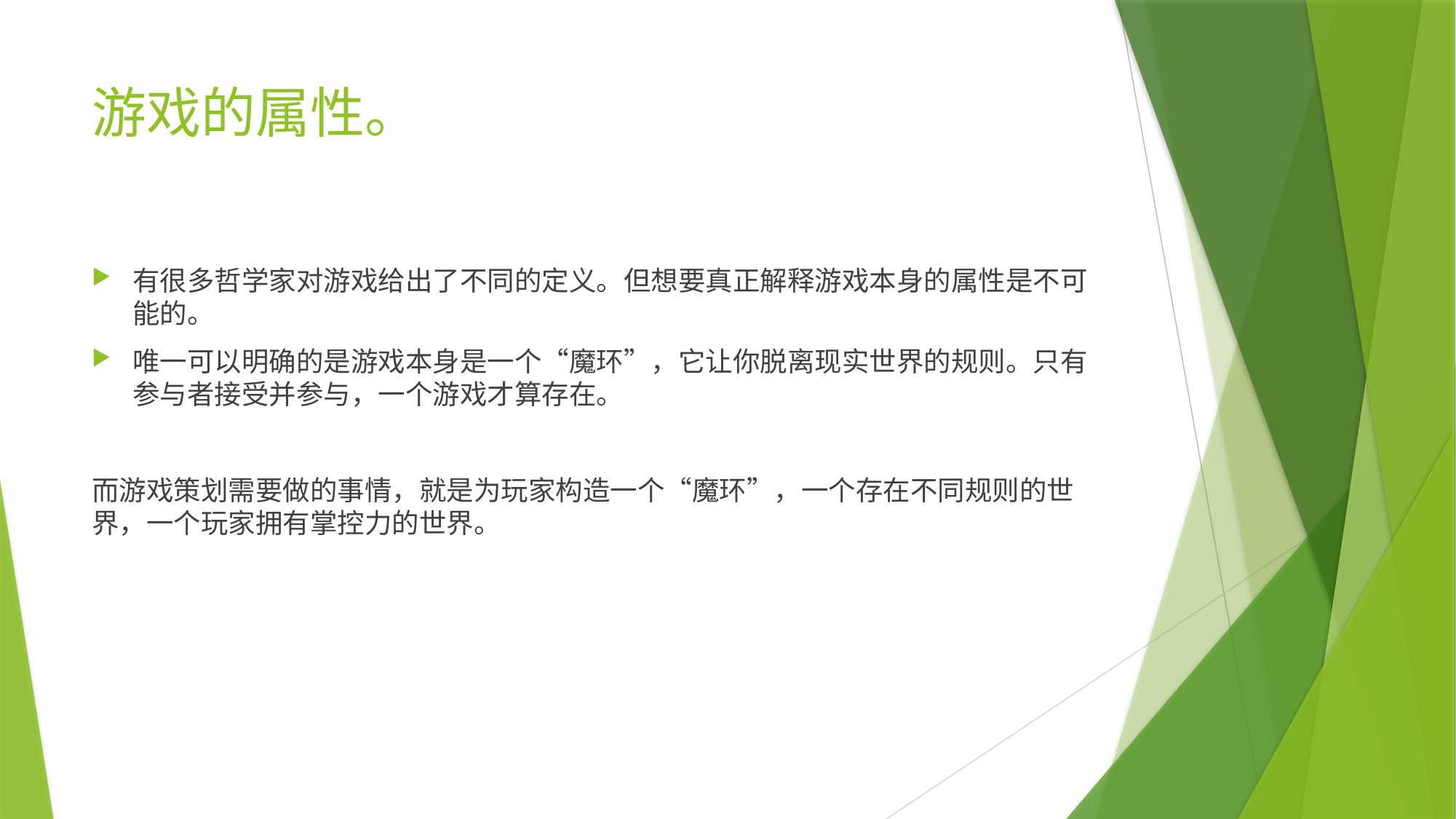

# 游戏的属性。
有很多哲学家对游戏给出了不同的定义。但想要真正解释游戏本身的属性是不可能的。
唯一可以明确的是游戏本身是一个“魔环”，它让你脱离现实世界的规则。只有参与者接受并参与，一个游戏才算存在。

而游戏策划需要做的事情，就是为玩家构造一个“魔环”，一个存在不同规则的世界，一个玩家拥有掌控力的世界。